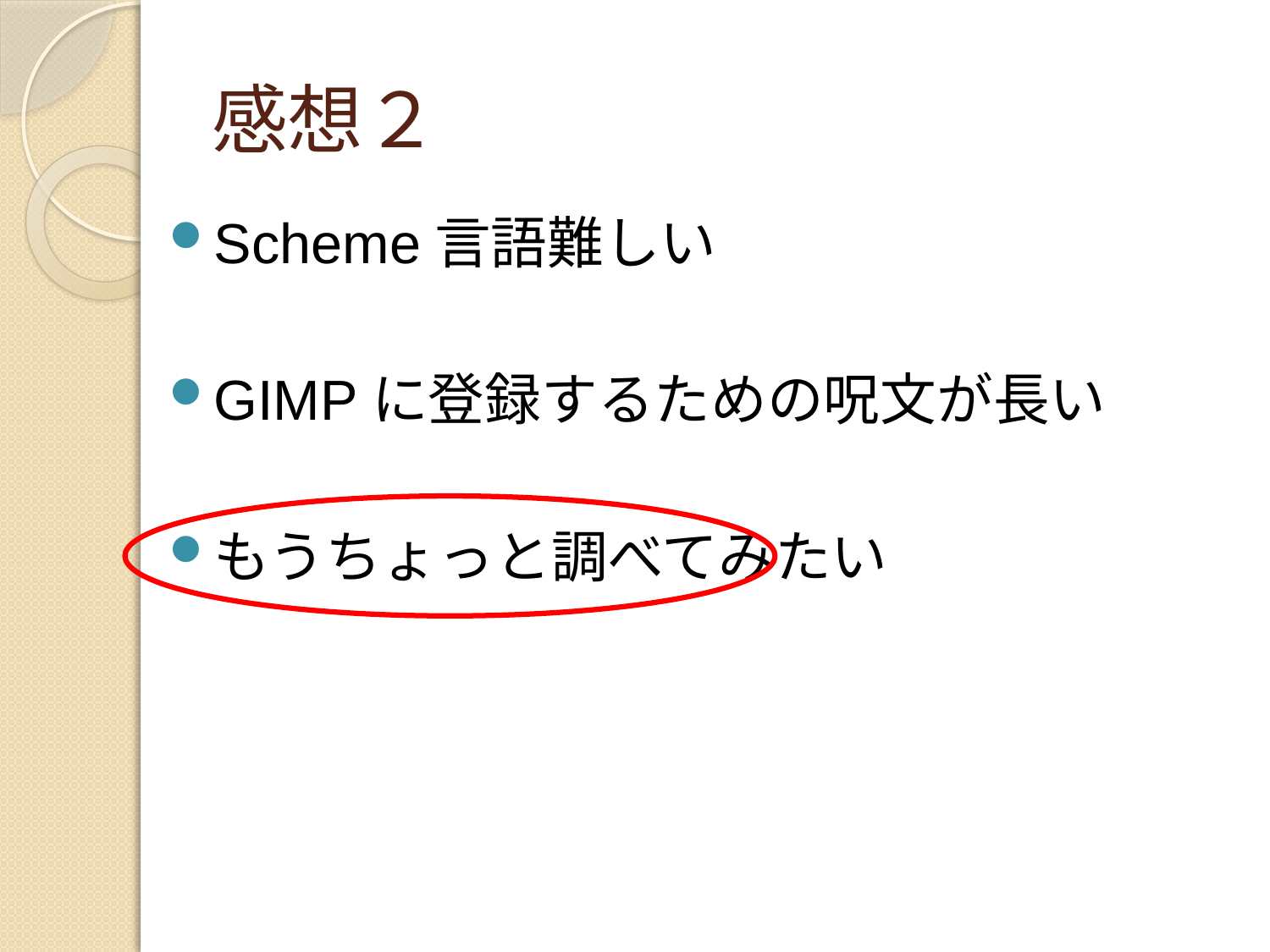

# 感想２
Scheme言語難しい

GIMPに登録するための呪文が長い

もうちょっと調べてみたい